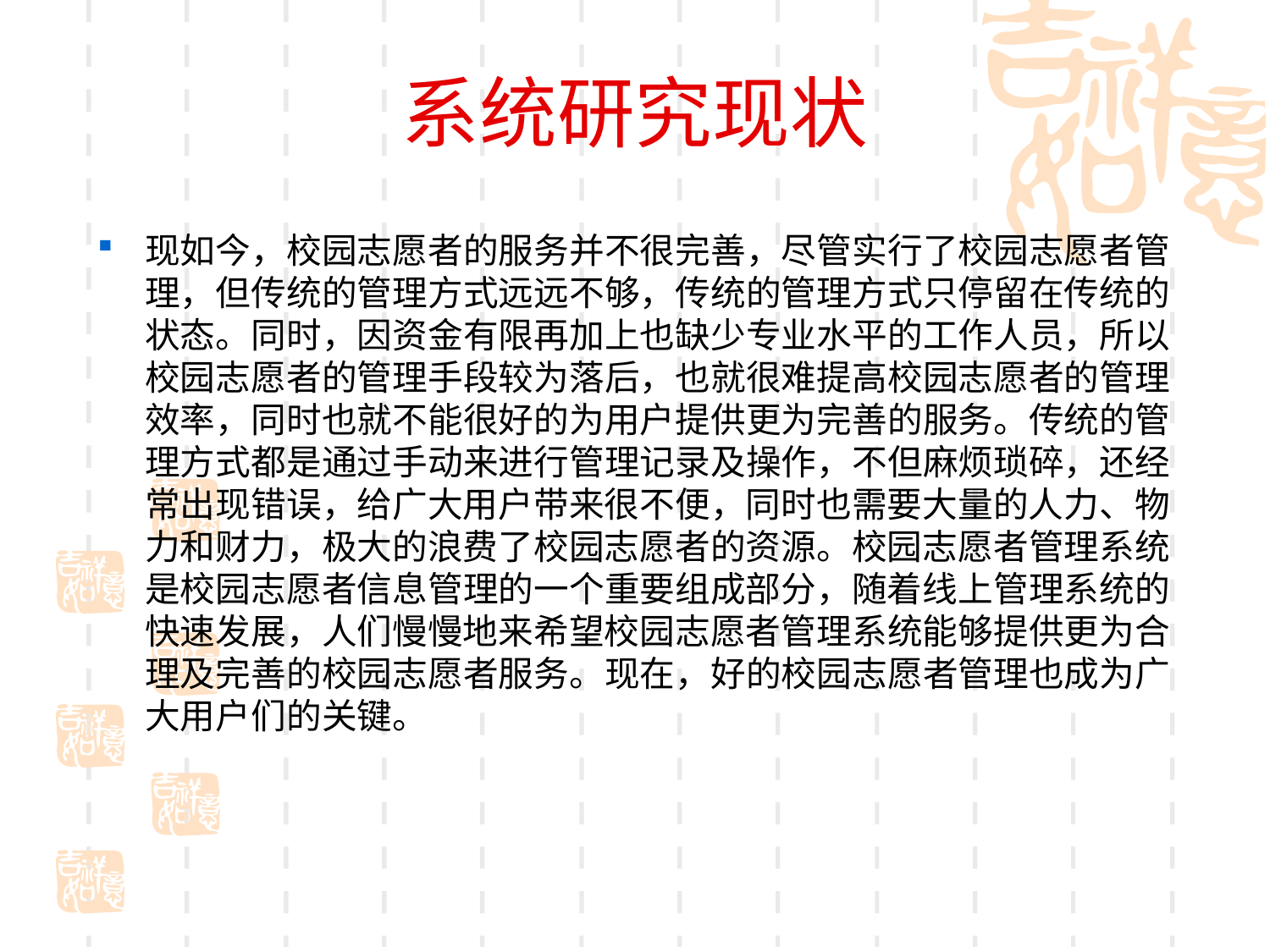

# 系统研究现状
现如今，校园志愿者的服务并不很完善，尽管实行了校园志愿者管理，但传统的管理方式远远不够，传统的管理方式只停留在传统的状态。同时，因资金有限再加上也缺少专业水平的工作人员，所以校园志愿者的管理手段较为落后，也就很难提高校园志愿者的管理效率，同时也就不能很好的为用户提供更为完善的服务。传统的管理方式都是通过手动来进行管理记录及操作，不但麻烦琐碎，还经常出现错误，给广大用户带来很不便，同时也需要大量的人力、物力和财力，极大的浪费了校园志愿者的资源。校园志愿者管理系统是校园志愿者信息管理的一个重要组成部分，随着线上管理系统的快速发展，人们慢慢地来希望校园志愿者管理系统能够提供更为合理及完善的校园志愿者服务。现在，好的校园志愿者管理也成为广大用户们的关键。